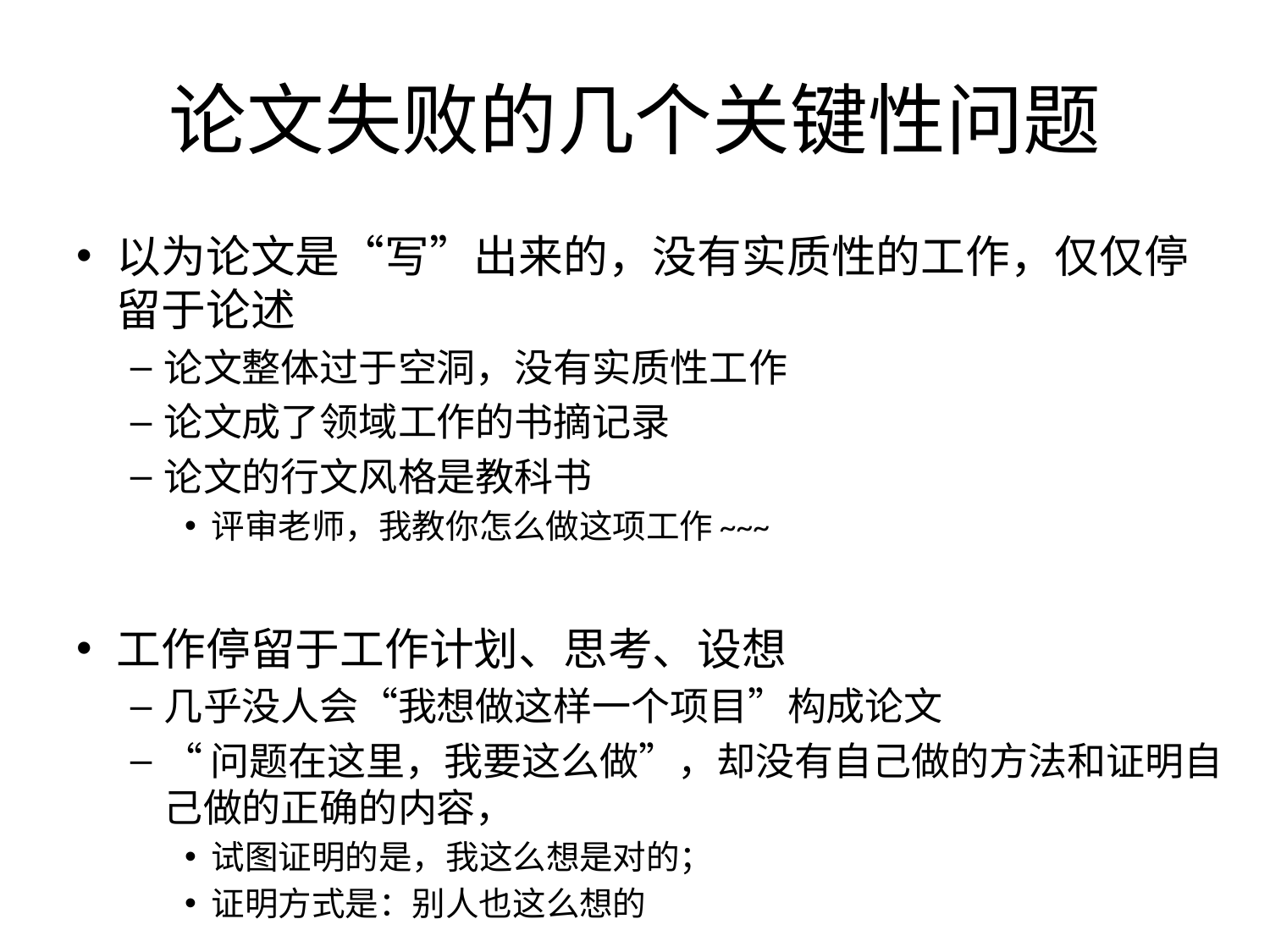

# 论文失败的几个关键性问题
以为论文是“写”出来的，没有实质性的工作，仅仅停留于论述
论文整体过于空洞，没有实质性工作
论文成了领域工作的书摘记录
论文的行文风格是教科书
评审老师，我教你怎么做这项工作~~~

工作停留于工作计划、思考、设想
几乎没人会“我想做这样一个项目”构成论文
“问题在这里，我要这么做”，却没有自己做的方法和证明自己做的正确的内容，
试图证明的是，我这么想是对的；
证明方式是：别人也这么想的